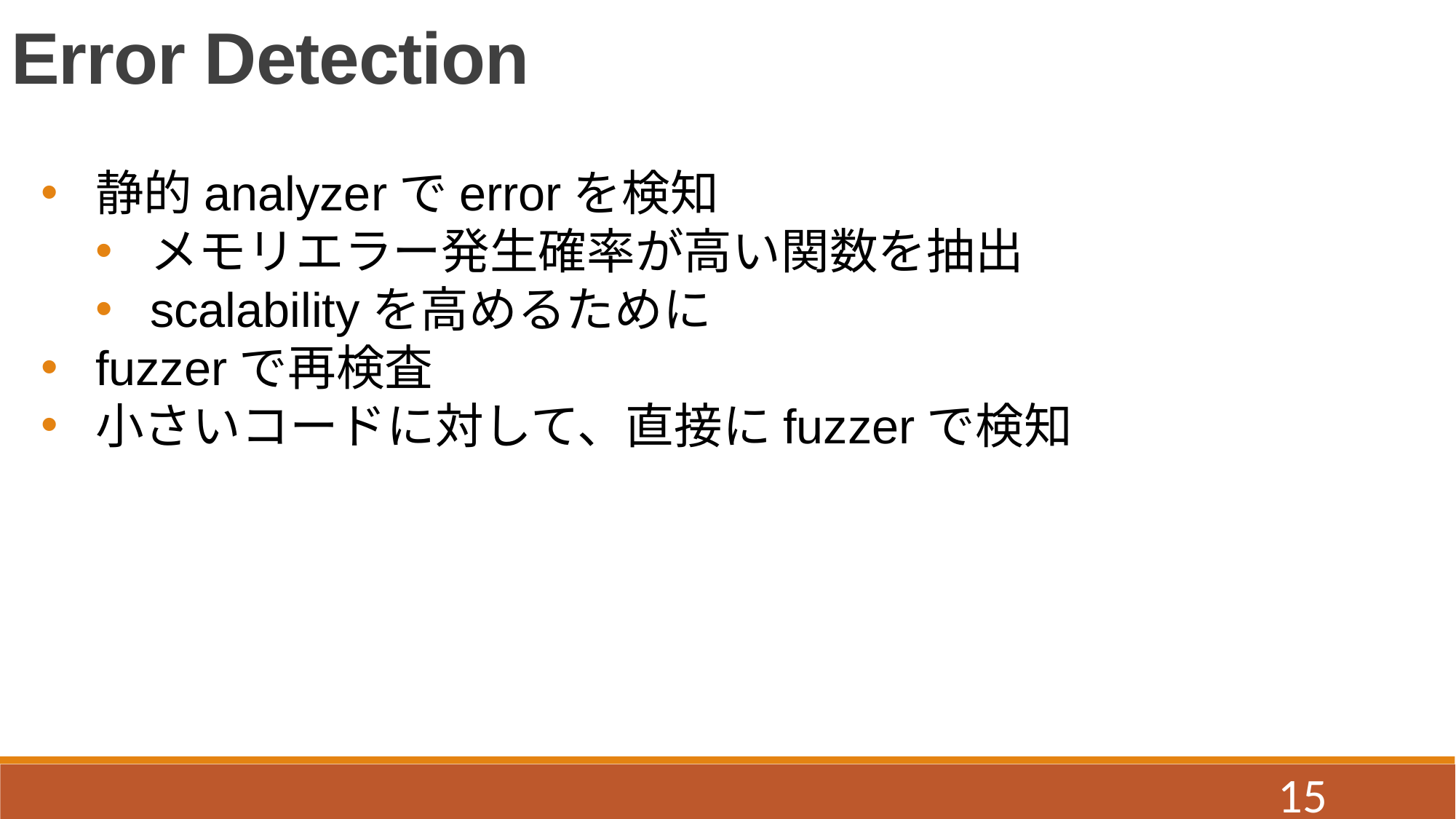

Error Detection
静的analyzerでerrorを検知
メモリエラー発生確率が高い関数を抽出
scalabilityを高めるために
fuzzerで再検査
小さいコードに対して、直接にfuzzerで検知
15